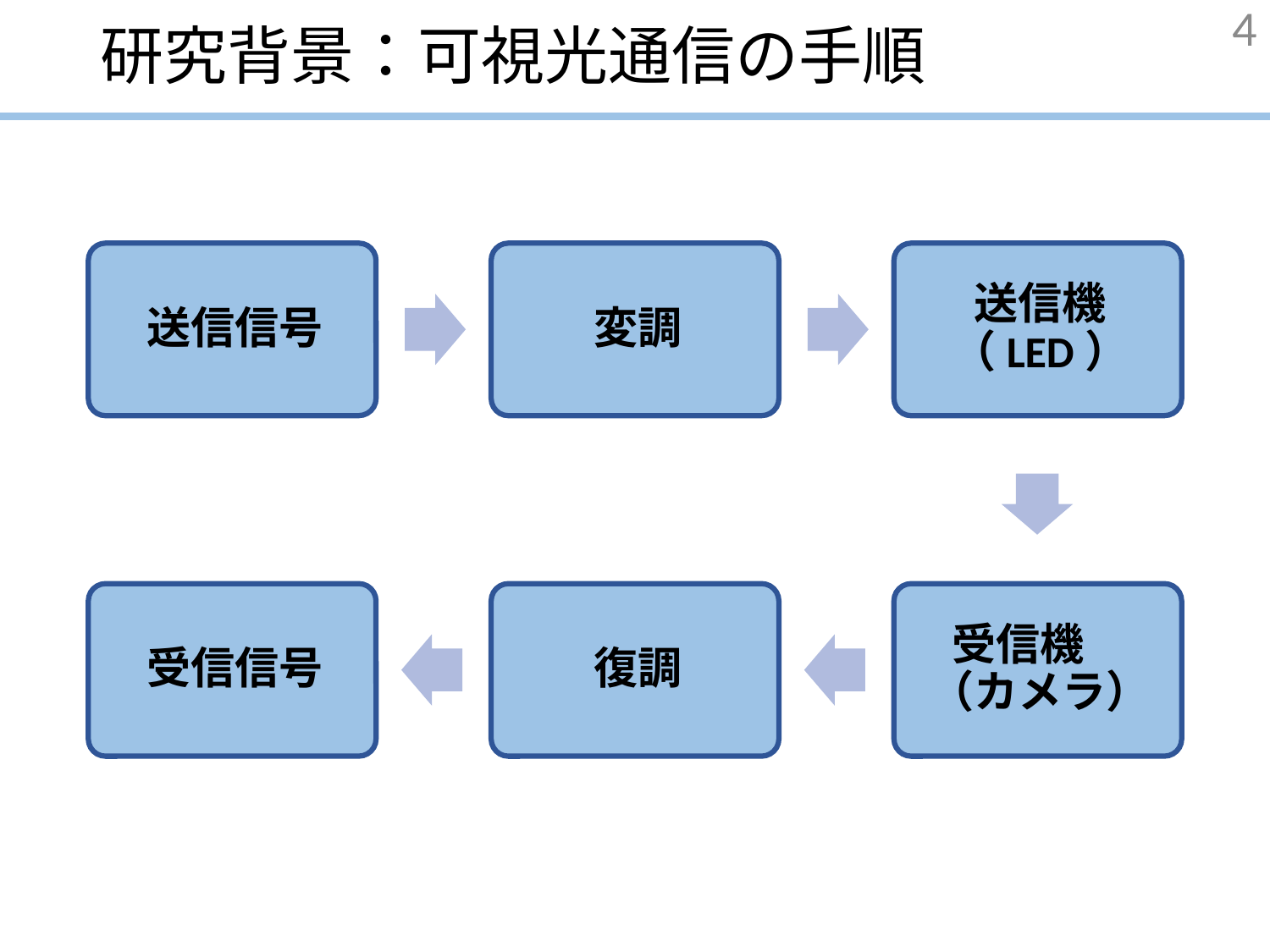

# 研究背景：可視光通信の手順
4
送信信号

変調

送信機（LED）

受信機　（カメラ）

復調

受信信号